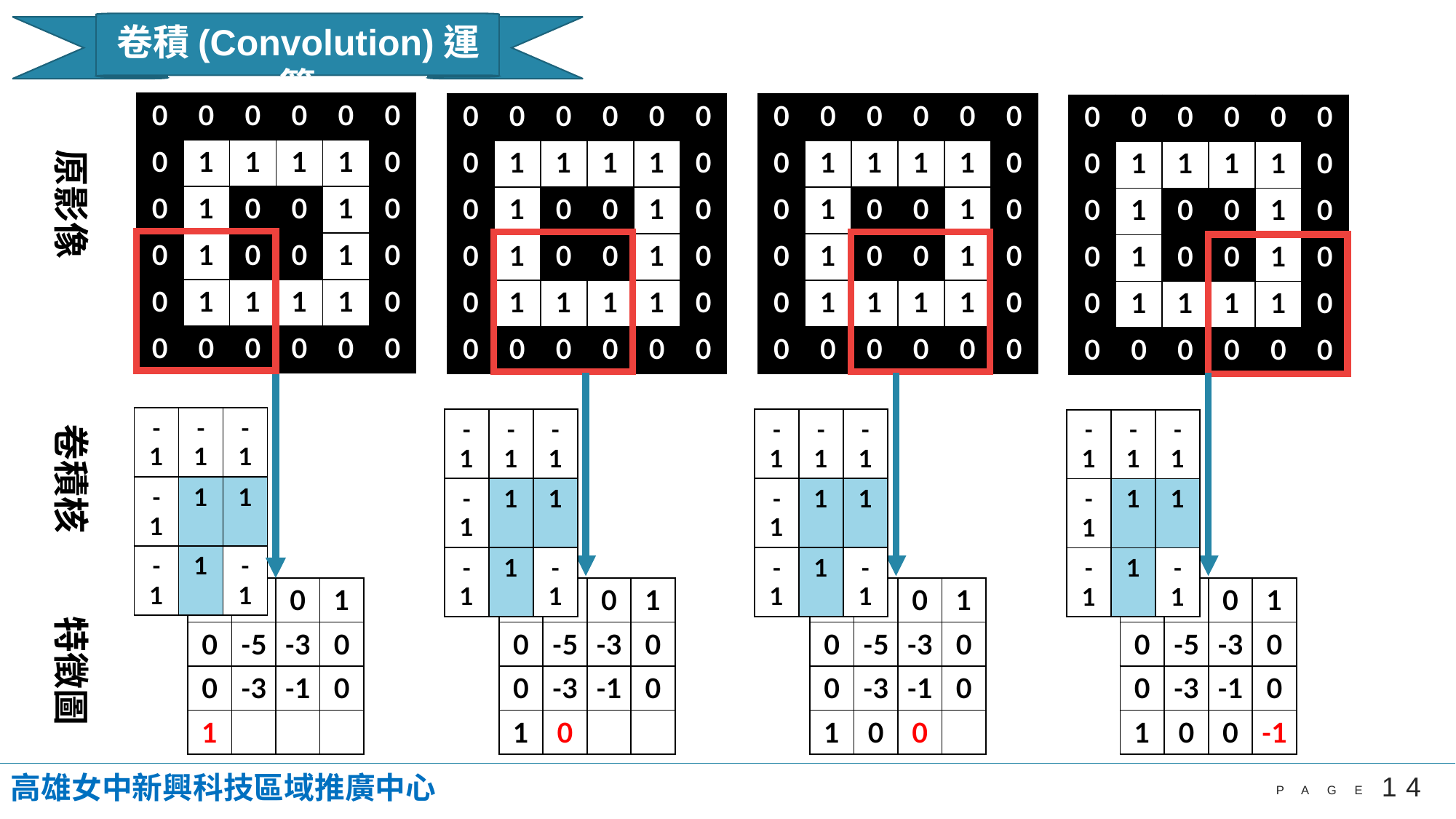

卷積(Convolution)運算
| 0 | 0 | 0 | 0 | 0 | 0 |
| --- | --- | --- | --- | --- | --- |
| 0 | 1 | 1 | 1 | 1 | 0 |
| 0 | 1 | 0 | 0 | 1 | 0 |
| 0 | 1 | 0 | 0 | 1 | 0 |
| 0 | 1 | 1 | 1 | 1 | 0 |
| 0 | 0 | 0 | 0 | 0 | 0 |
| 0 | 0 | 0 | 0 | 0 | 0 |
| --- | --- | --- | --- | --- | --- |
| 0 | 1 | 1 | 1 | 1 | 0 |
| 0 | 1 | 0 | 0 | 1 | 0 |
| 0 | 1 | 0 | 0 | 1 | 0 |
| 0 | 1 | 1 | 1 | 1 | 0 |
| 0 | 0 | 0 | 0 | 0 | 0 |
| 0 | 0 | 0 | 0 | 0 | 0 |
| --- | --- | --- | --- | --- | --- |
| 0 | 1 | 1 | 1 | 1 | 0 |
| 0 | 1 | 0 | 0 | 1 | 0 |
| 0 | 1 | 0 | 0 | 1 | 0 |
| 0 | 1 | 1 | 1 | 1 | 0 |
| 0 | 0 | 0 | 0 | 0 | 0 |
| 0 | 0 | 0 | 0 | 0 | 0 |
| --- | --- | --- | --- | --- | --- |
| 0 | 1 | 1 | 1 | 1 | 0 |
| 0 | 1 | 0 | 0 | 1 | 0 |
| 0 | 1 | 0 | 0 | 1 | 0 |
| 0 | 1 | 1 | 1 | 1 | 0 |
| 0 | 0 | 0 | 0 | 0 | 0 |
原影像

| -1 | -1 | -1 |
| --- | --- | --- |
| -1 | 1 | 1 |
| -1 | 1 | -1 |
| -1 | -1 | -1 |
| --- | --- | --- |
| -1 | 1 | 1 |
| -1 | 1 | -1 |
| -1 | -1 | -1 |
| --- | --- | --- |
| -1 | 1 | 1 |
| -1 | 1 | -1 |
| -1 | -1 | -1 |
| --- | --- | --- |
| -1 | 1 | 1 |
| -1 | 1 | -1 |
卷積核
| 3 | 0 | 0 | 1 |
| --- | --- | --- | --- |
| 0 | -5 | -3 | 0 |
| 0 | -3 | -1 | 0 |
| 1 |  |  |  |
| 3 | 0 | 0 | 1 |
| --- | --- | --- | --- |
| 0 | -5 | -3 | 0 |
| 0 | -3 | -1 | 0 |
| 1 | 0 |  |  |
| 3 | 0 | 0 | 1 |
| --- | --- | --- | --- |
| 0 | -5 | -3 | 0 |
| 0 | -3 | -1 | 0 |
| 1 | 0 | 0 |  |
| 3 | 0 | 0 | 1 |
| --- | --- | --- | --- |
| 0 | -5 | -3 | 0 |
| 0 | -3 | -1 | 0 |
| 1 | 0 | 0 | -1 |
特徵圖
高雄女中新興科技區域推廣中心